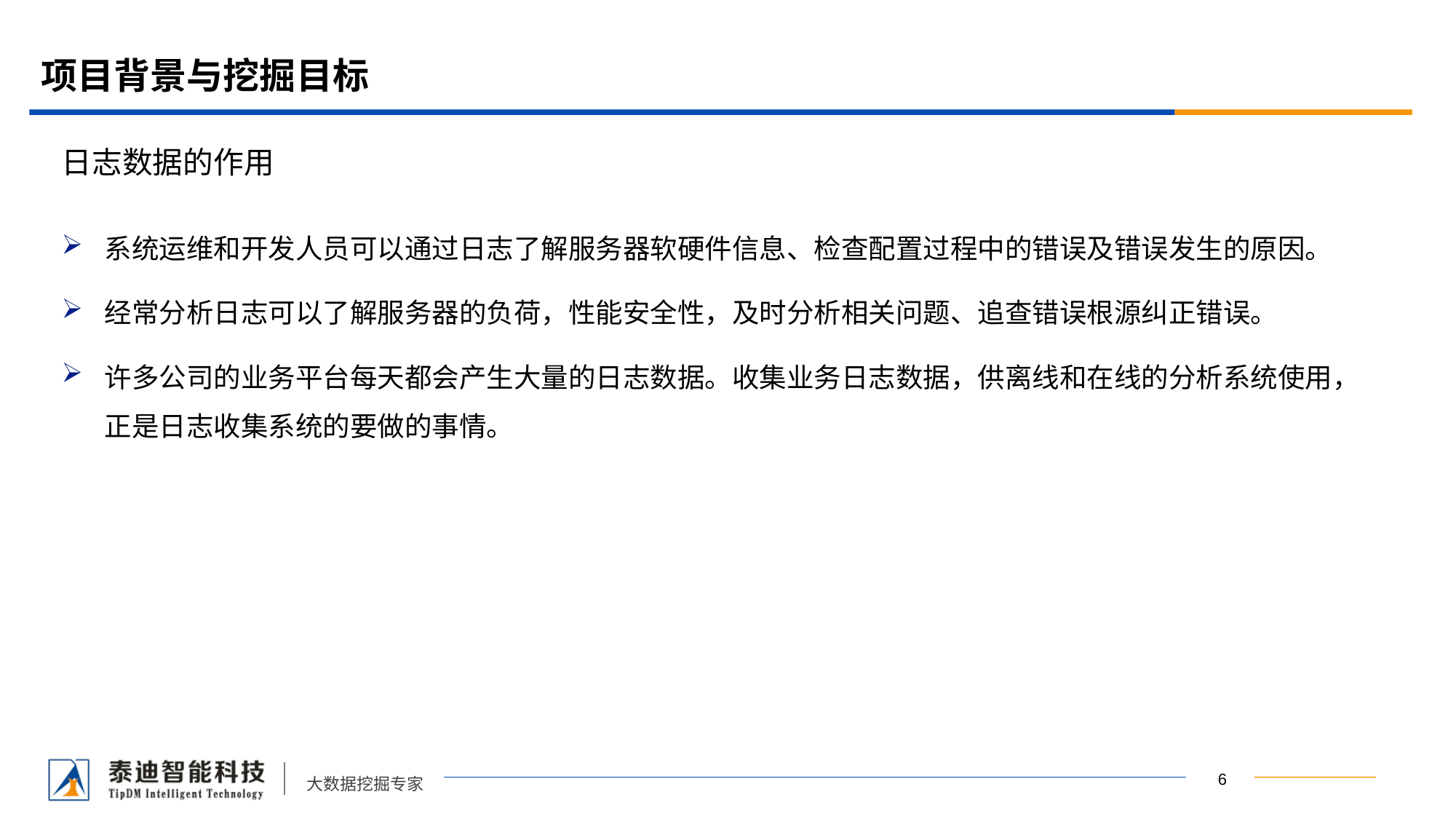

# 项目背景与挖掘目标
日志数据的作用
系统运维和开发人员可以通过日志了解服务器软硬件信息、检查配置过程中的错误及错误发生的原因。
经常分析日志可以了解服务器的负荷，性能安全性，及时分析相关问题、追查错误根源纠正错误。
许多公司的业务平台每天都会产生大量的日志数据。收集业务日志数据，供离线和在线的分析系统使用，正是日志收集系统的要做的事情。